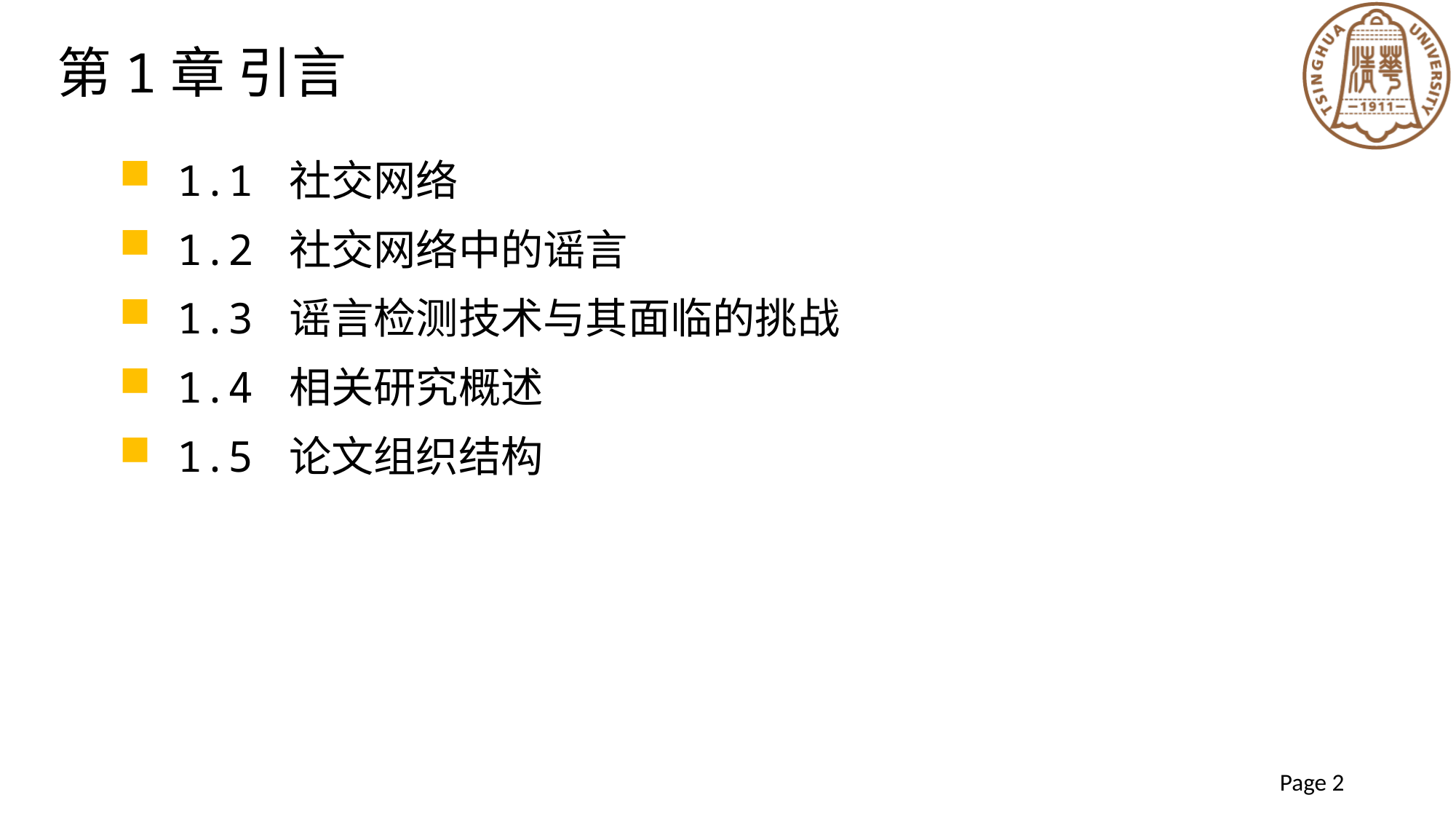

第1章 引言
 1.1 社交网络
 1.2 社交网络中的谣言
 1.3 谣言检测技术与其面临的挑战
 1.4 相关研究概述
 1.5 论文组织结构
Page 2